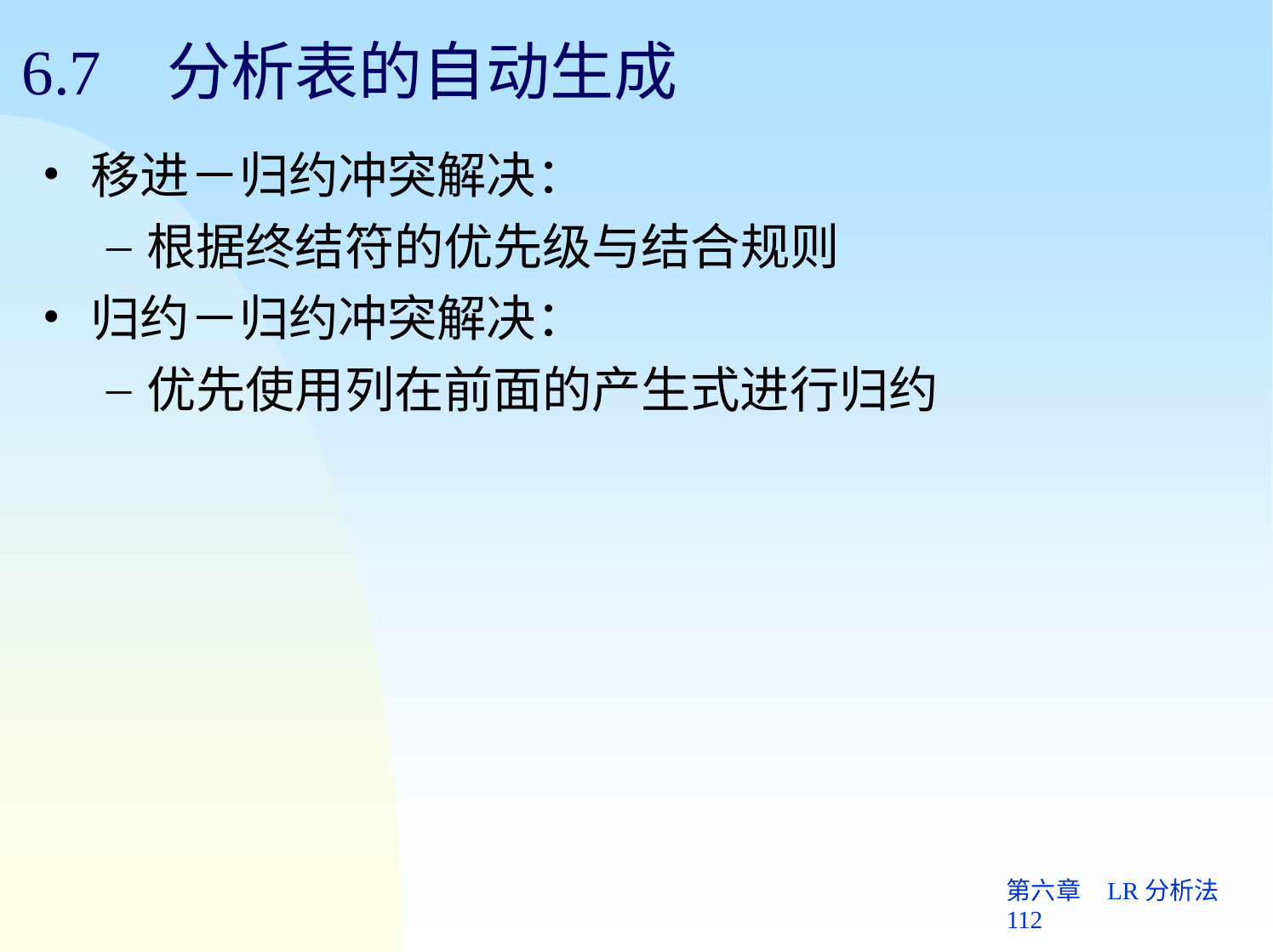

# 6.7	分析表的自动生成
移进－归约冲突解决：
根据终结符的优先级与结合规则
归约－归约冲突解决：
优先使用列在前面的产生式进行归约
第六章	LR分析法 112